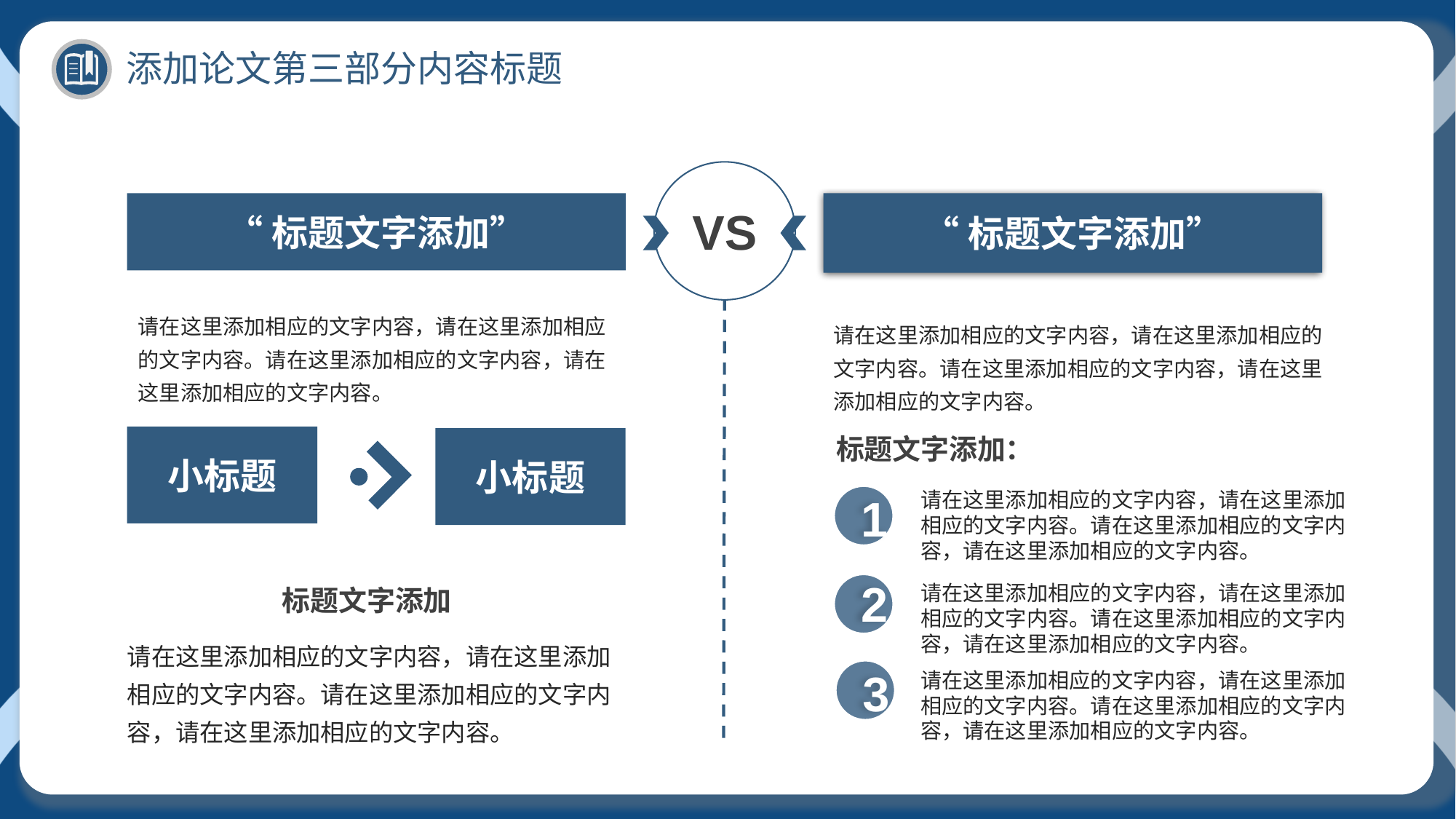

添加论文第三部分内容标题

VS
“标题文字添加”
“标题文字添加”

请在这里添加相应的文字内容，请在这里添加相应的文字内容。请在这里添加相应的文字内容，请在这里添加相应的文字内容。
请在这里添加相应的文字内容，请在这里添加相应的文字内容。请在这里添加相应的文字内容，请在这里添加相应的文字内容。
标题文字添加：
小标题
小标题

请在这里添加相应的文字内容，请在这里添加相应的文字内容。请在这里添加相应的文字内容，请在这里添加相应的文字内容。
1

2

请在这里添加相应的文字内容，请在这里添加相应的文字内容。请在这里添加相应的文字内容，请在这里添加相应的文字内容。
标题文字添加
请在这里添加相应的文字内容，请在这里添加相应的文字内容。请在这里添加相应的文字内容，请在这里添加相应的文字内容。

3
请在这里添加相应的文字内容，请在这里添加相应的文字内容。请在这里添加相应的文字内容，请在这里添加相应的文字内容。